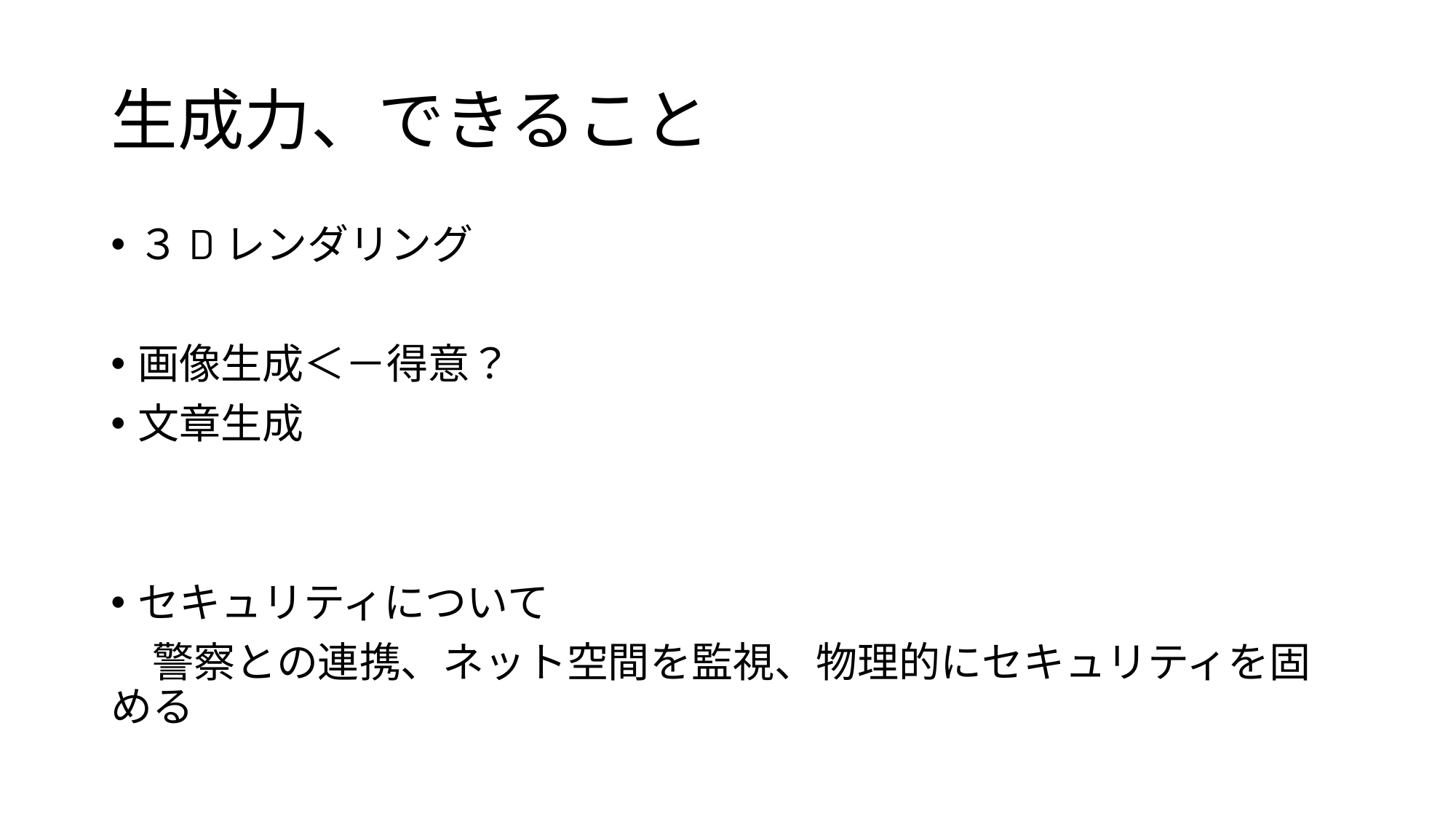

# 生成力、できること
３Dレンダリング

画像生成＜－得意？
文章生成

セキュリティについて
　警察との連携、ネット空間を監視、物理的にセキュリティを固める